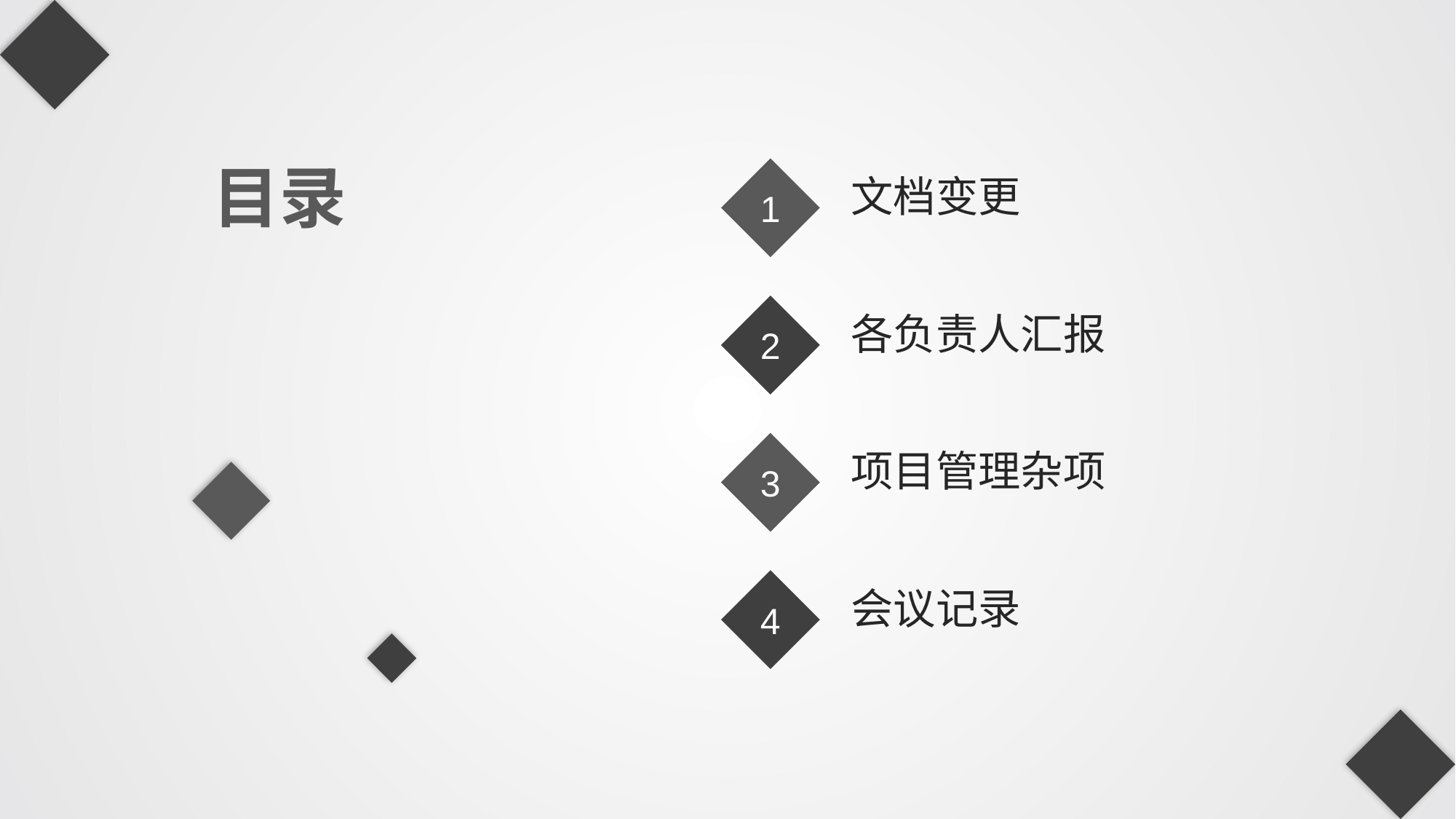

目录
1
文档变更
2
各负责人汇报
3
项目管理杂项

4
会议记录